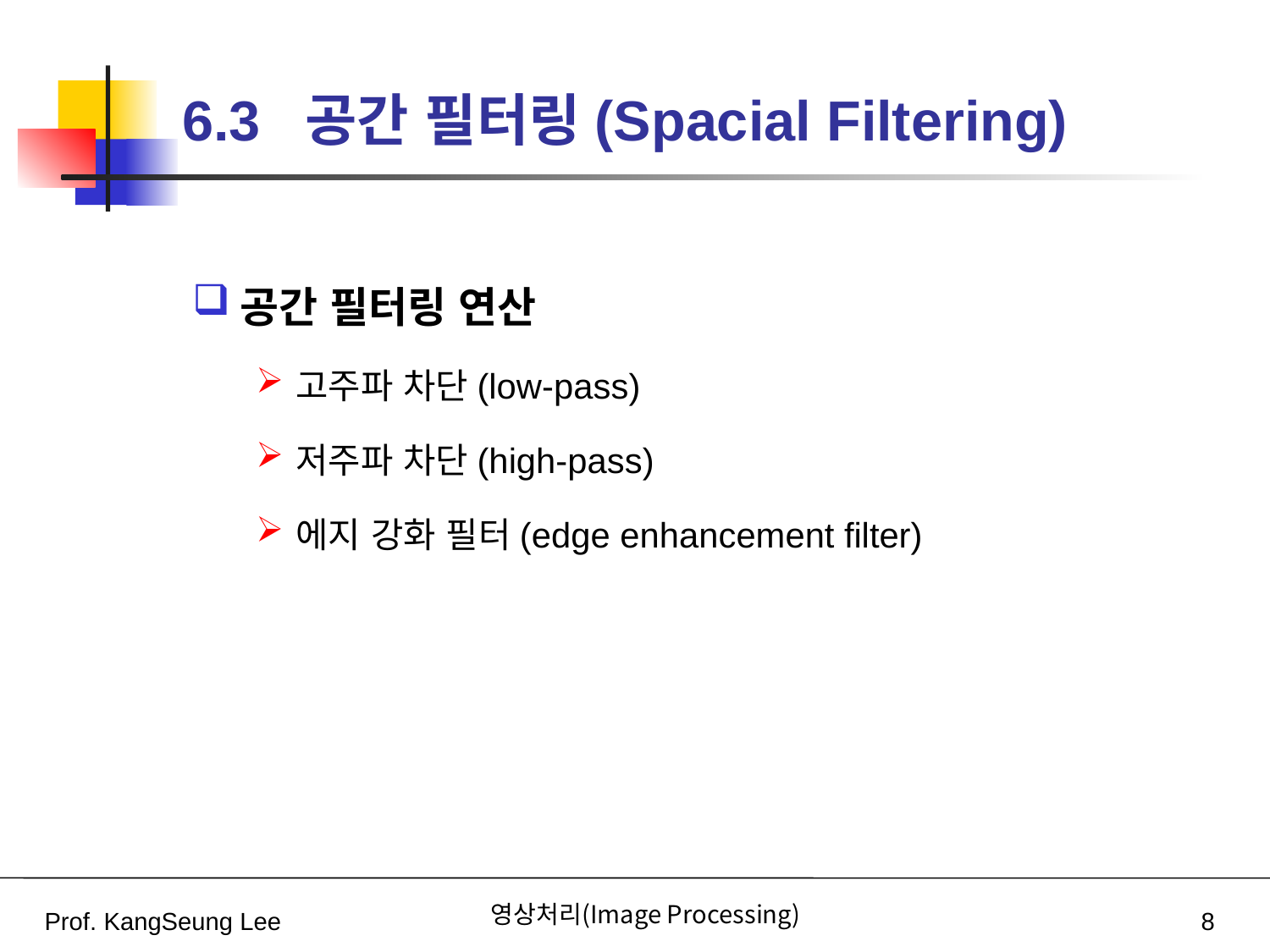

# 6.3  공간 필터링(Spacial Filtering)
공간 필터링 연산
고주파 차단(low-pass)
저주파 차단(high-pass)
에지 강화 필터(edge enhancement filter)
Prof. KangSeung Lee
영상처리(Image Processing)
8